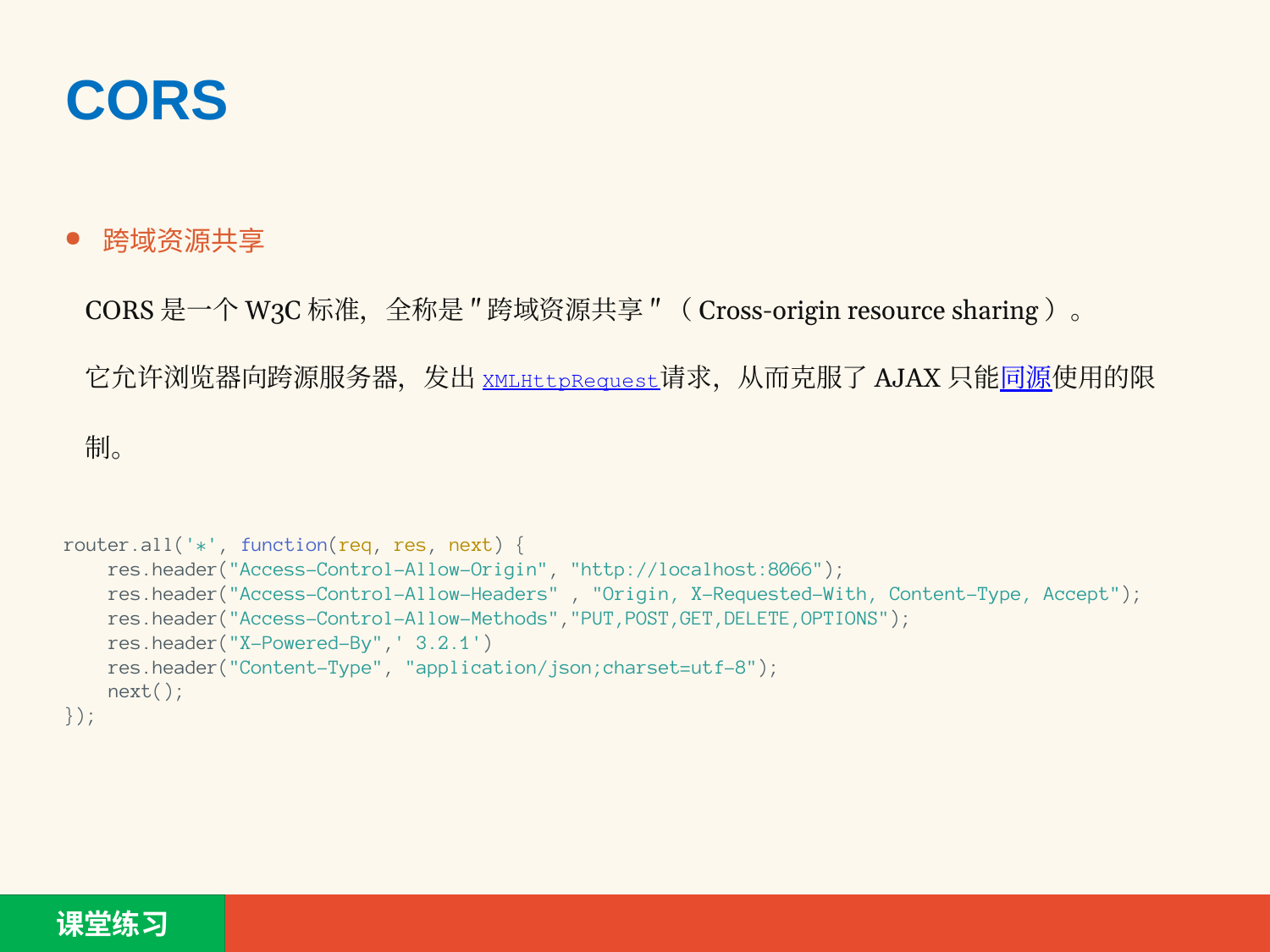

# CORS
跨域资源共享
CORS是一个W3C标准，全称是"跨域资源共享"（Cross-origin resource sharing）。
它允许浏览器向跨源服务器，发出XMLHttpRequest请求，从而克服了AJAX只能同源使用的限制。

router.all('*', function(req, res, next) {
    res.header("Access-Control-Allow-Origin", "http://localhost:8066");
    res.header("Access-Control-Allow-Headers" , "Origin, X-Requested-With, Content-Type, Accept");
    res.header("Access-Control-Allow-Methods","PUT,POST,GET,DELETE,OPTIONS");
    res.header("X-Powered-By",' 3.2.1')
    res.header("Content-Type", "application/json;charset=utf-8");
    next();
});

参考：http://www.ruanyifeng.com/blog/2016/04/cors.html